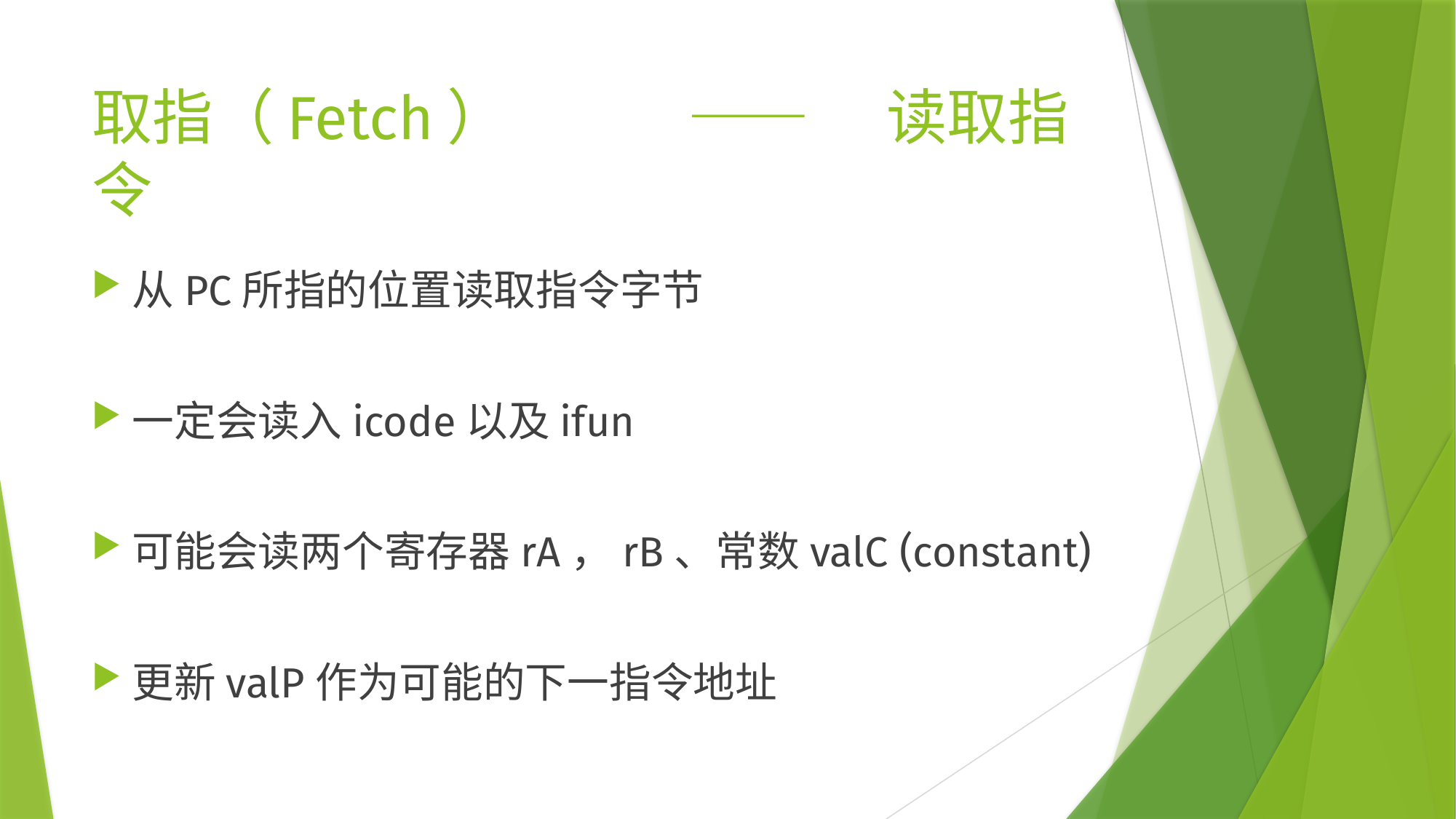

# 取指（Fetch）		——		读取指令
从PC所指的位置读取指令字节

一定会读入icode以及ifun

可能会读两个寄存器rA，rB、常数valC (constant)

更新valP作为可能的下一指令地址